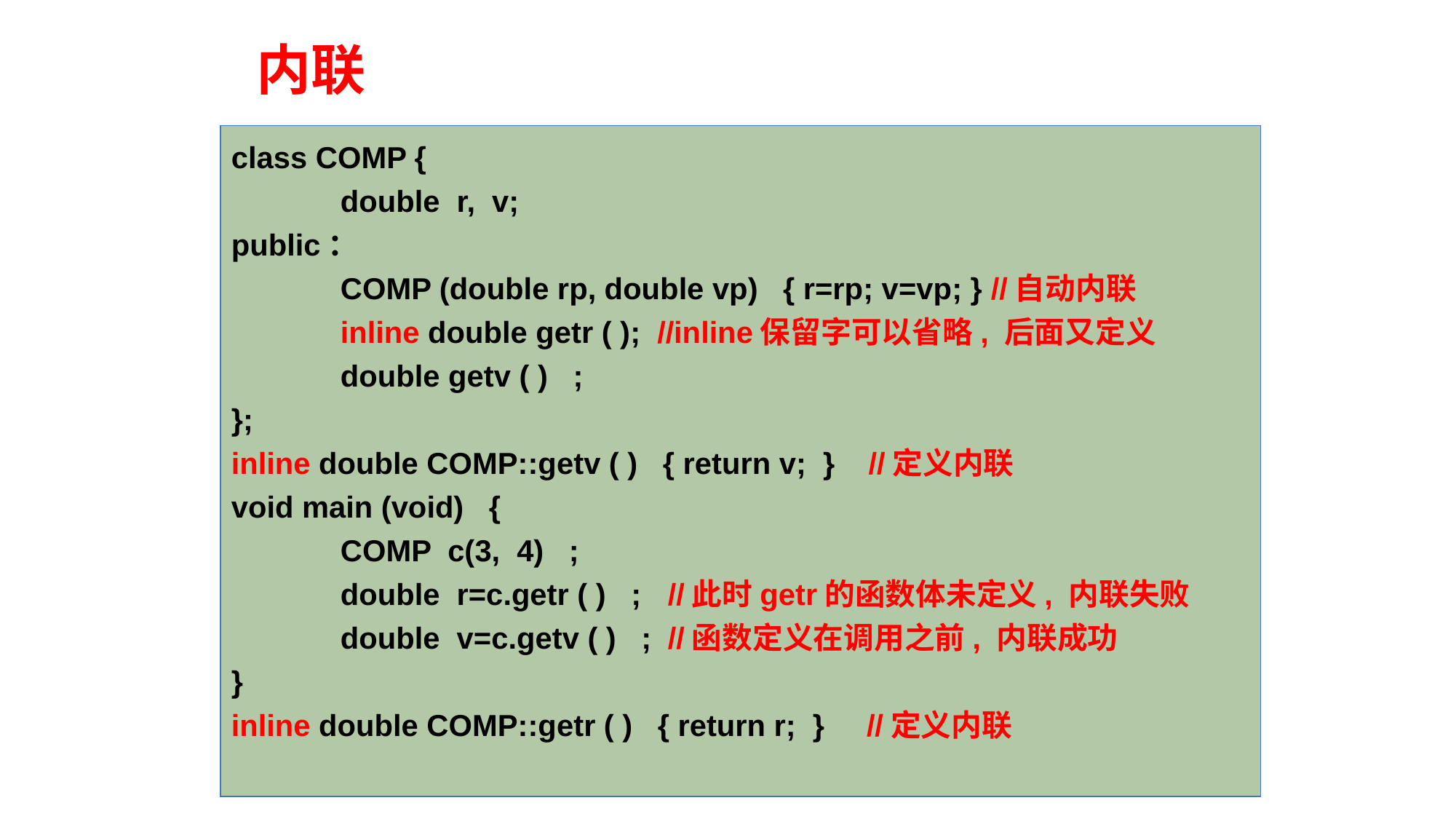

# 内联
class COMP {
	double  r,  v;
public：
	COMP (double rp, double vp)   { r=rp; v=vp; } //自动内联
	inline double getr ( );  //inline保留字可以省略, 后面又定义
	double getv ( )   ;
};
inline double COMP::getv ( )   { return v;  }    //定义内联
void main (void)   {
	COMP  c(3,  4)   ;
	double  r=c.getr ( )   ; 	//此时getr的函数体未定义, 内联失败
	double  v=c.getv ( )   ; 	//函数定义在调用之前, 内联成功
}
inline double COMP::getr ( )   { return r;  }     //定义内联